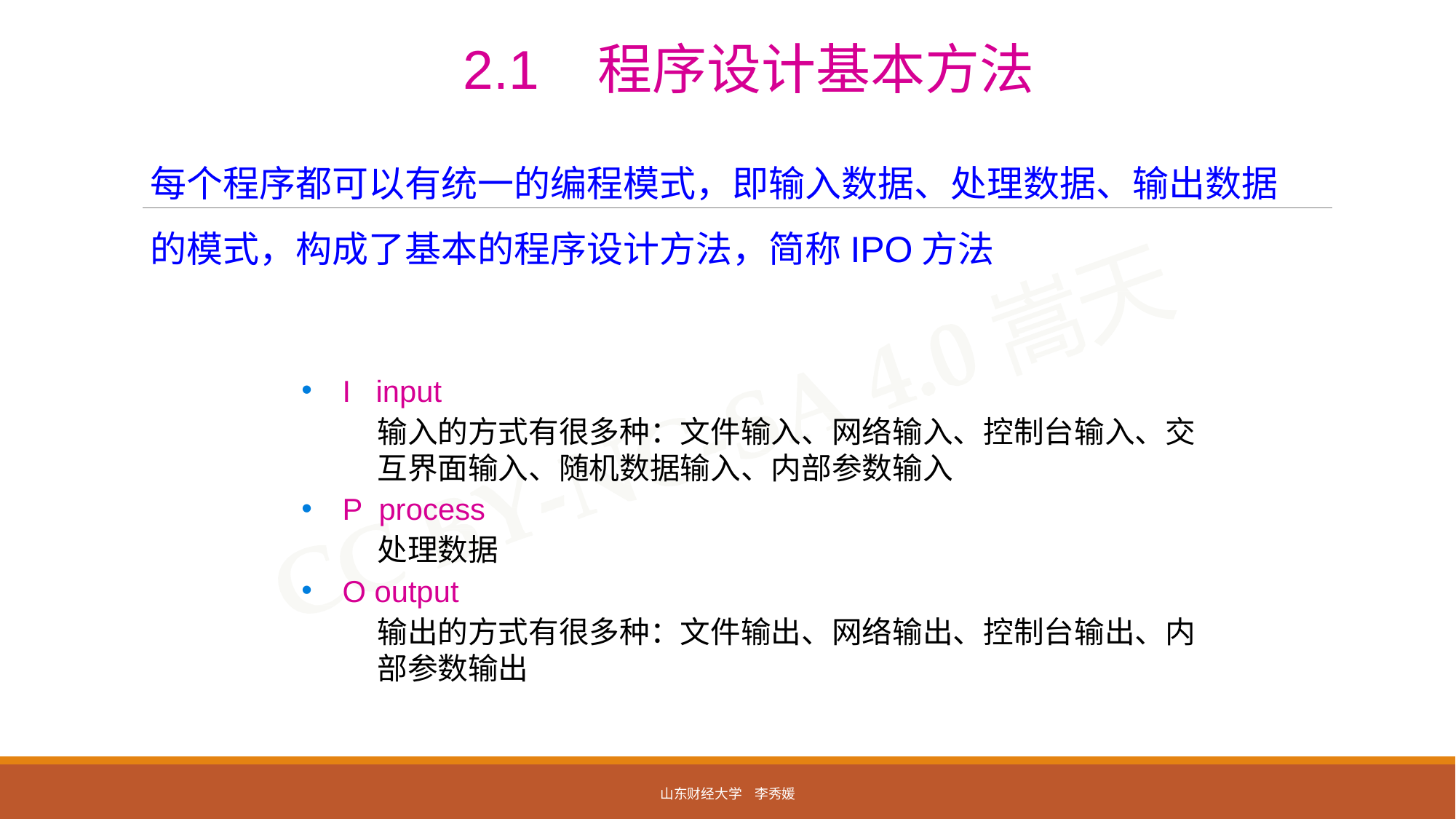

2.1   程序设计基本方法
每个程序都可以有统一的编程模式，即输入数据、处理数据、输出数据的模式，构成了基本的程序设计方法，简称IPO方法

I   input
输入的方式有很多种：文件输入、网络输入、控制台输入、交互界面输入、随机数据输入、内部参数输入
P  process
处理数据
O output
输出的方式有很多种：文件输出、网络输出、控制台输出、内部参数输出

山东财经大学   李秀媛